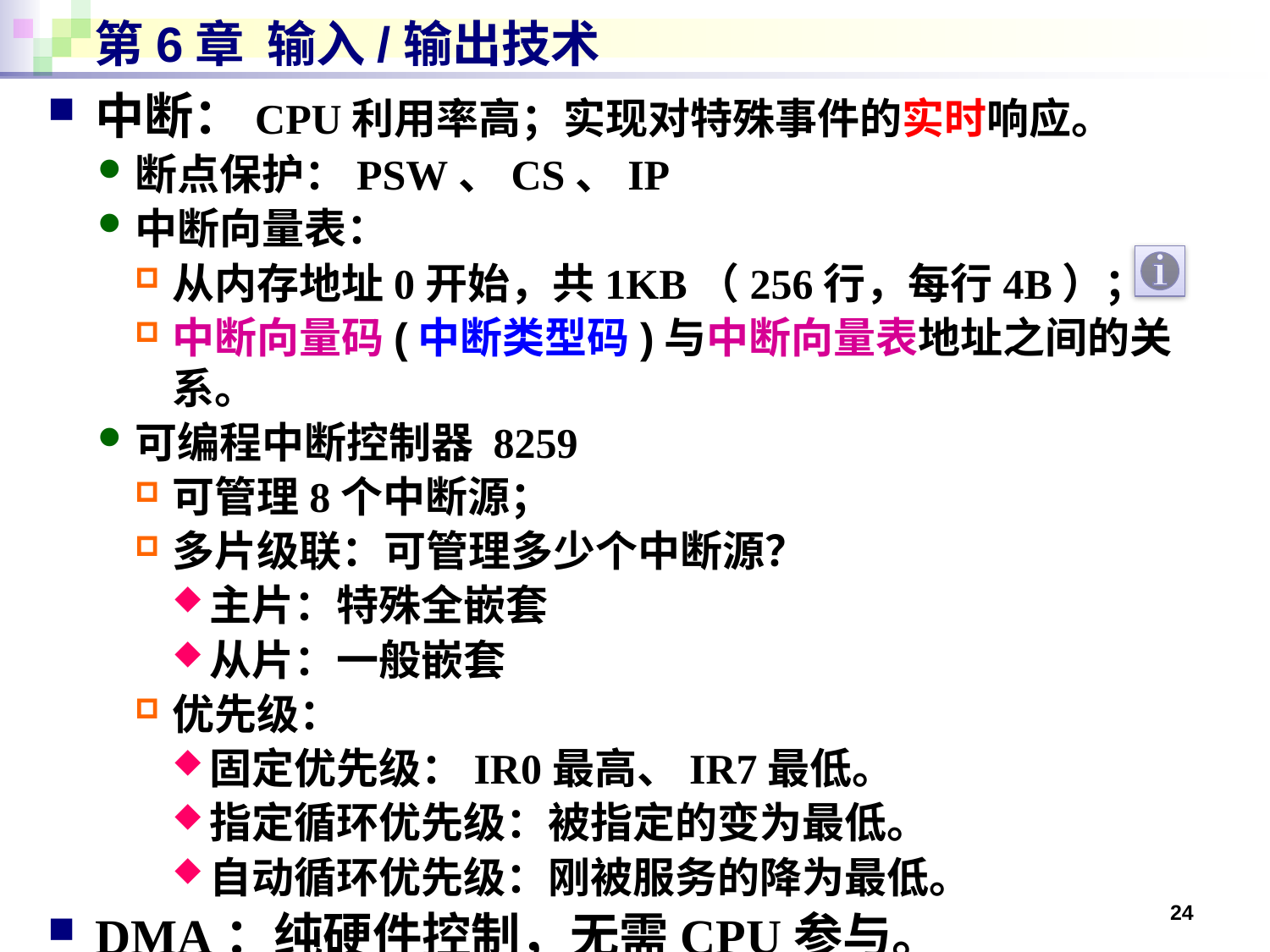

# 第6章  输入/输出技术
中断：CPU利用率高；实现对特殊事件的实时响应。
断点保护：PSW、CS、IP
中断向量表：
从内存地址0开始，共1KB（256行，每行4B）；
中断向量码(中断类型码)与中断向量表地址之间的关系。
可编程中断控制器 8259
可管理8个中断源；
多片级联：可管理多少个中断源？
主片：特殊全嵌套
从片：一般嵌套
优先级：
固定优先级：IR0最高、IR7最低。
指定循环优先级：被指定的变为最低。
自动循环优先级：刚被服务的降为最低。
DMA：纯硬件控制，无需CPU参与。

24